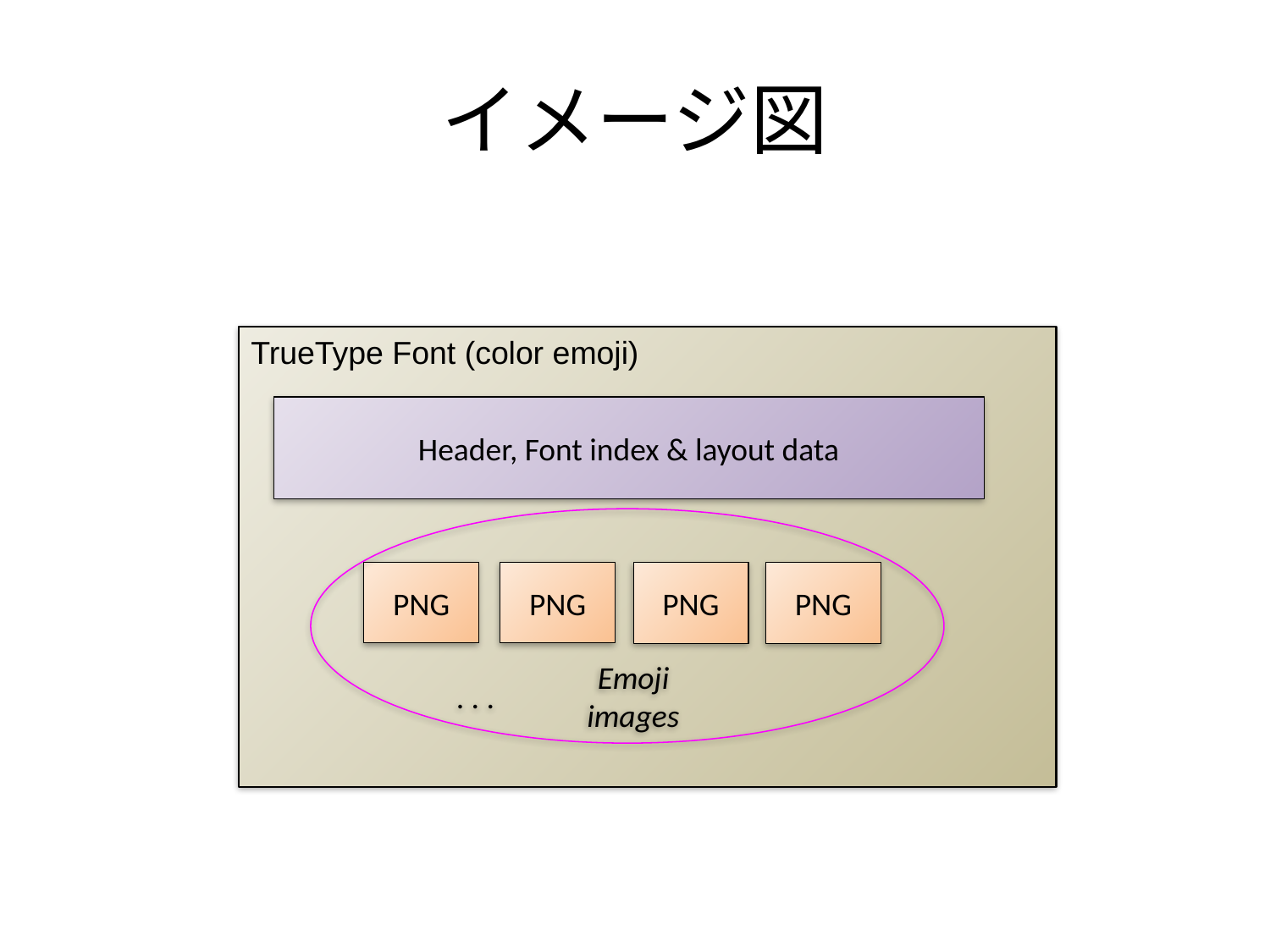

# イメージ図

TrueType Font (color emoji)
Header, Font index & layout data

PNG
PNG
PNG
PNG
. . .
Emoji images